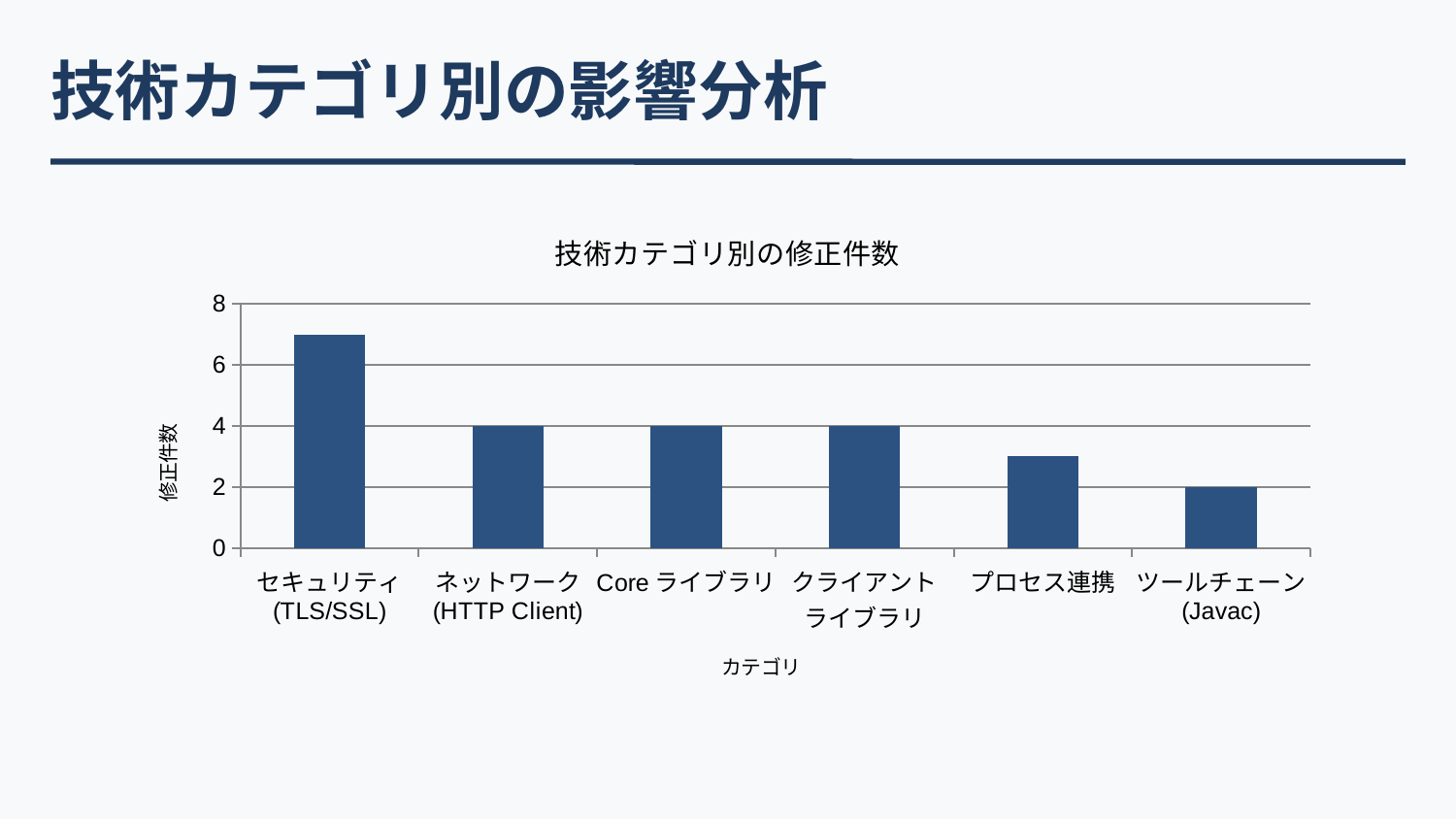

技術カテゴリ別の影響分析

### Chart: 技術カテゴリ別の修正件数

| Category | 修正件数 |
|---|---|
| セキュリティ
(TLS/SSL) | 7.0 |
| ネットワーク
(HTTP Client) | 4.0 |
| Coreライブラリ | 4.0 |
| クライアント
ライブラリ | 4.0 |
| プロセス連携 | 3.0 |
| ツールチェーン
(Javac) | 2.0 |